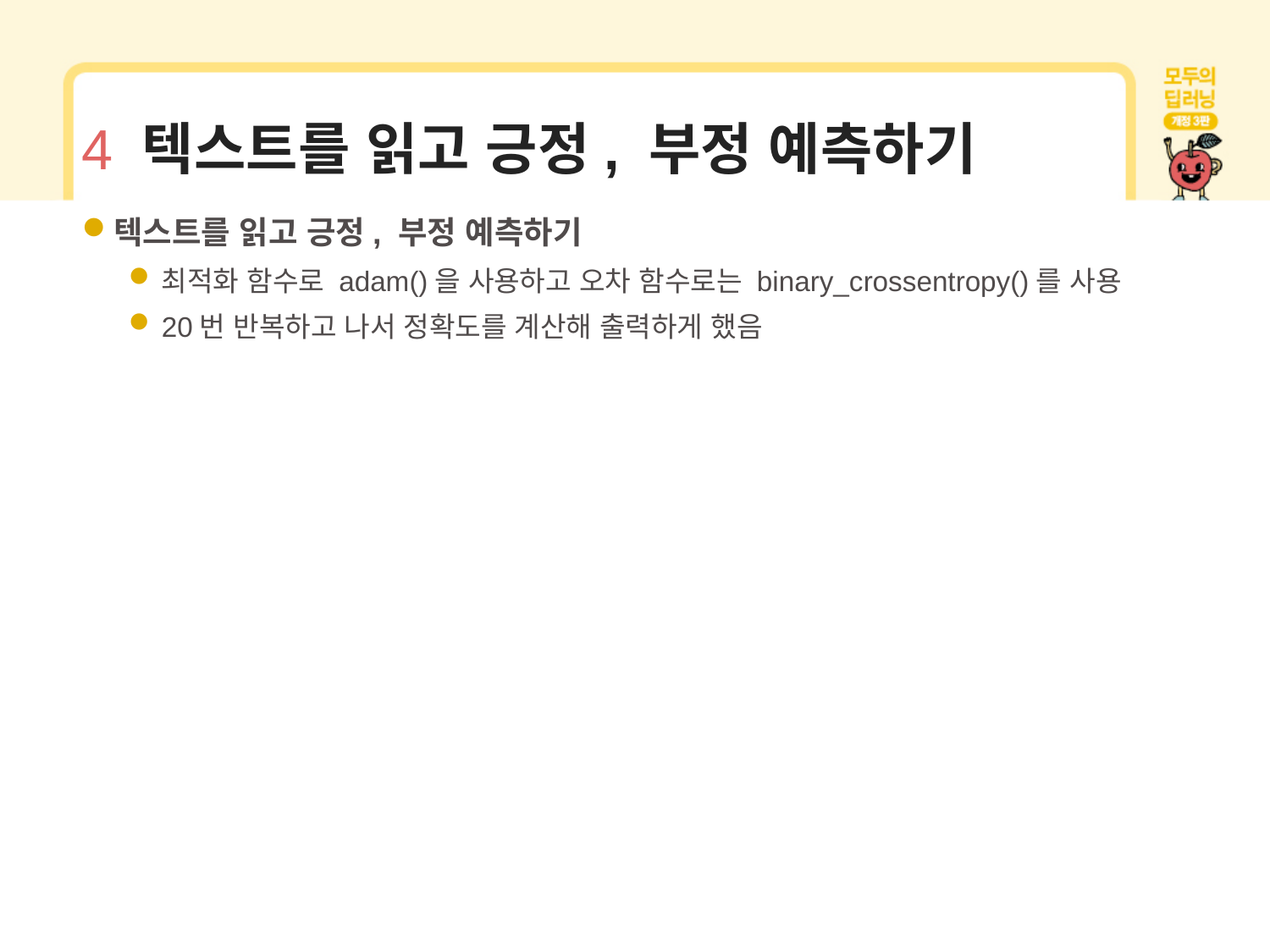

# 4 텍스트를 읽고 긍정, 부정 예측하기
텍스트를 읽고 긍정, 부정 예측하기
최적화 함수로 adam()을 사용하고 오차 함수로는 binary_crossentropy()를 사용
20번 반복하고 나서 정확도를 계산해 출력하게 했음